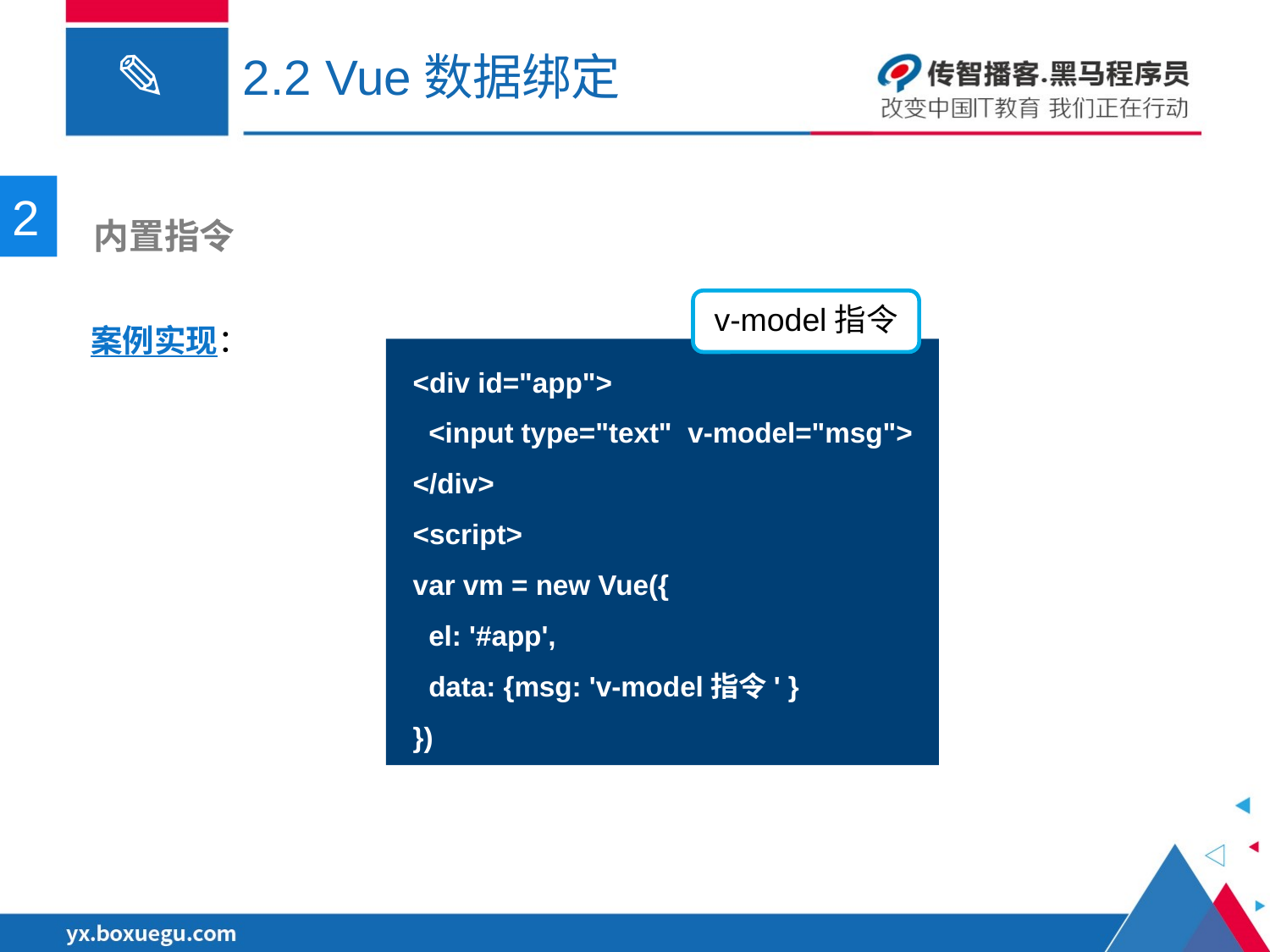

# 2.2 Vue数据绑定

2
  内置指令
案例实现：
v-model指令

<div id="app">
  <input type="text"  v-model="msg">
</div>
<script>
var vm = new Vue({
  el: '#app',
  data: {msg: 'v-model指令' }
})